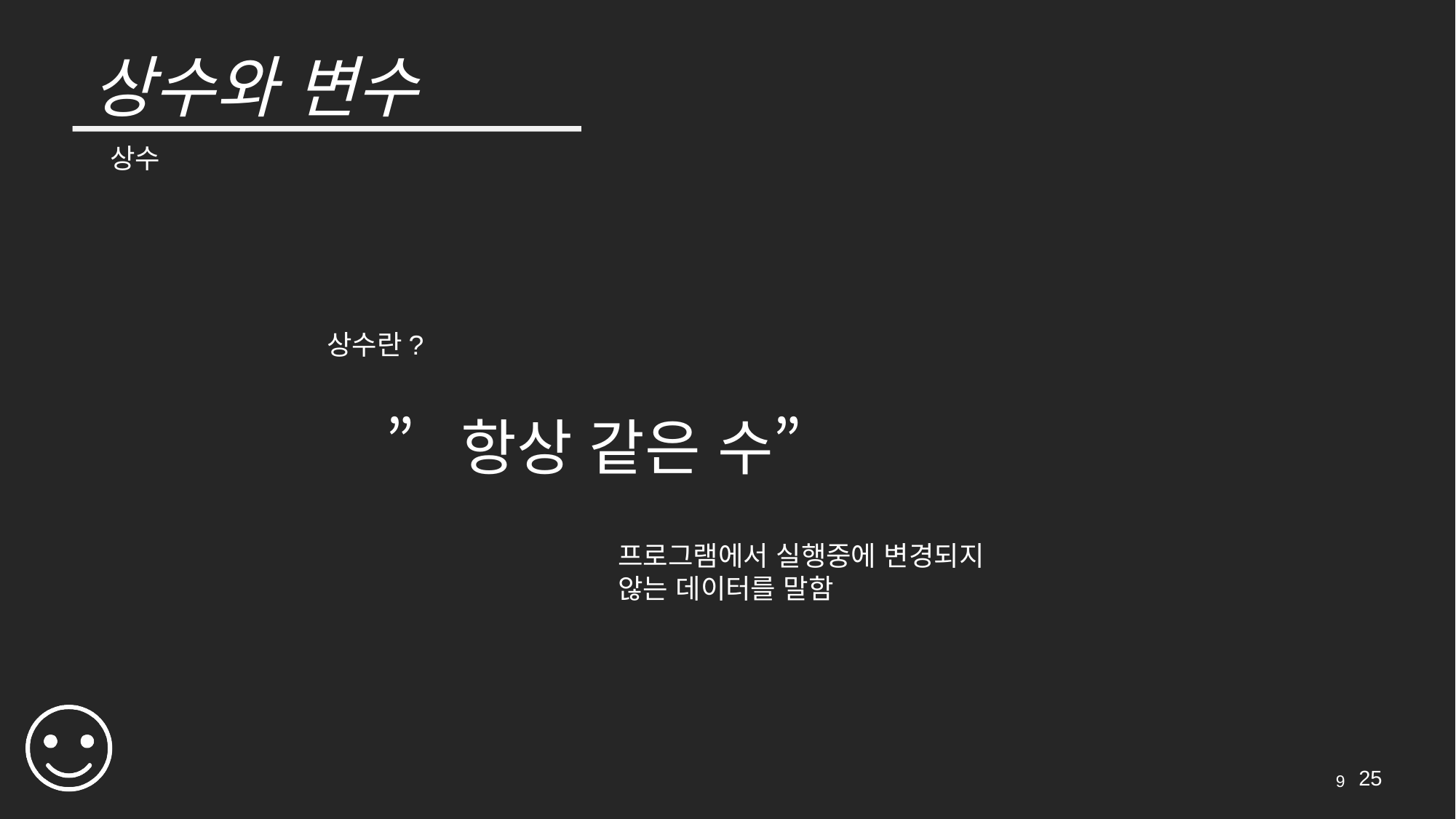

# 상수와 변수

상수
상수란?
”항상 같은 수”
프로그램에서 실행중에 변경되지 않는 데이터를 말함
9